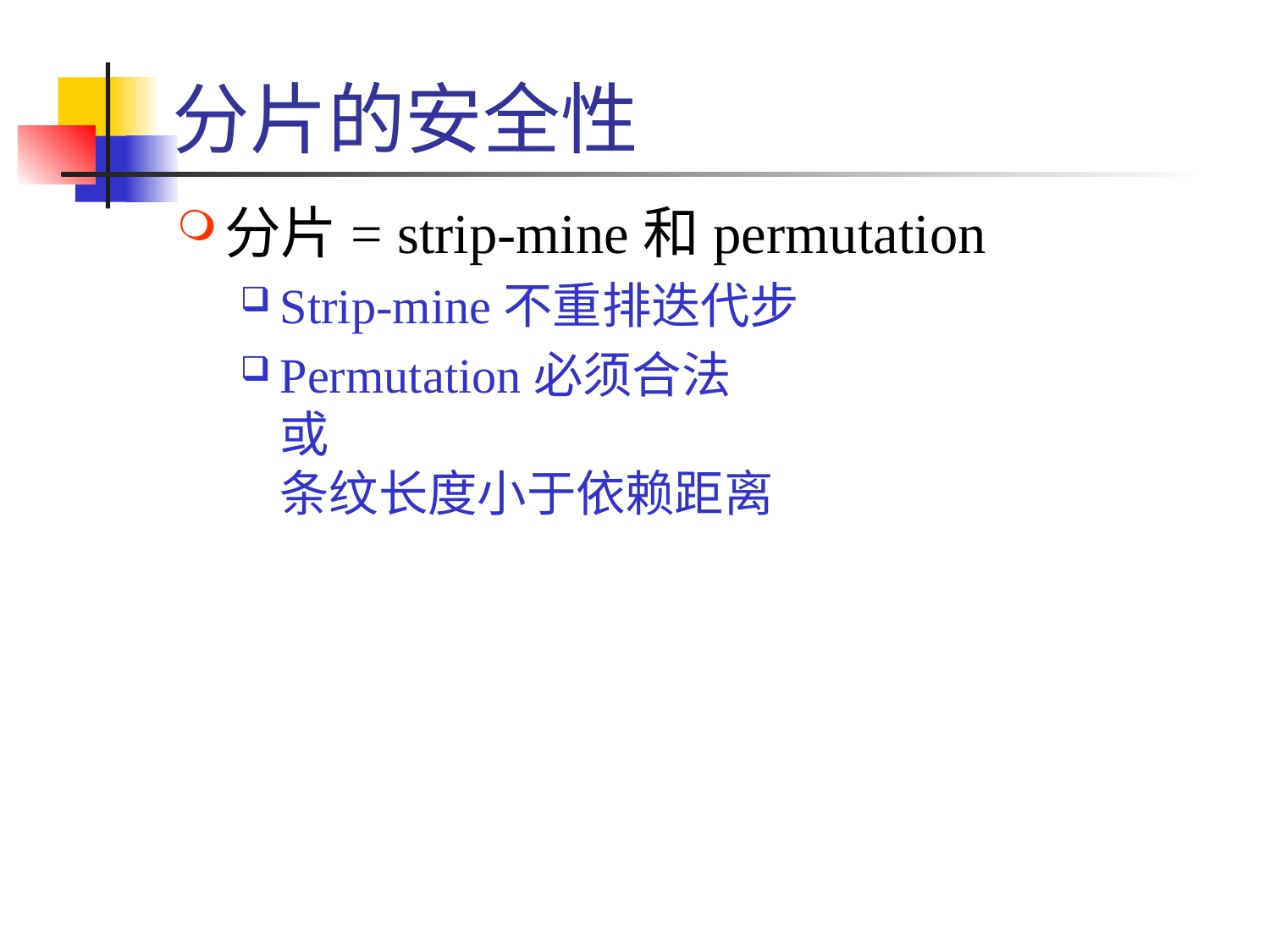

# 分片的安全性
分片= strip-mine和permutation
Strip-mine不重排迭代步
Permutation必须合法
或
条纹长度小于依赖距离